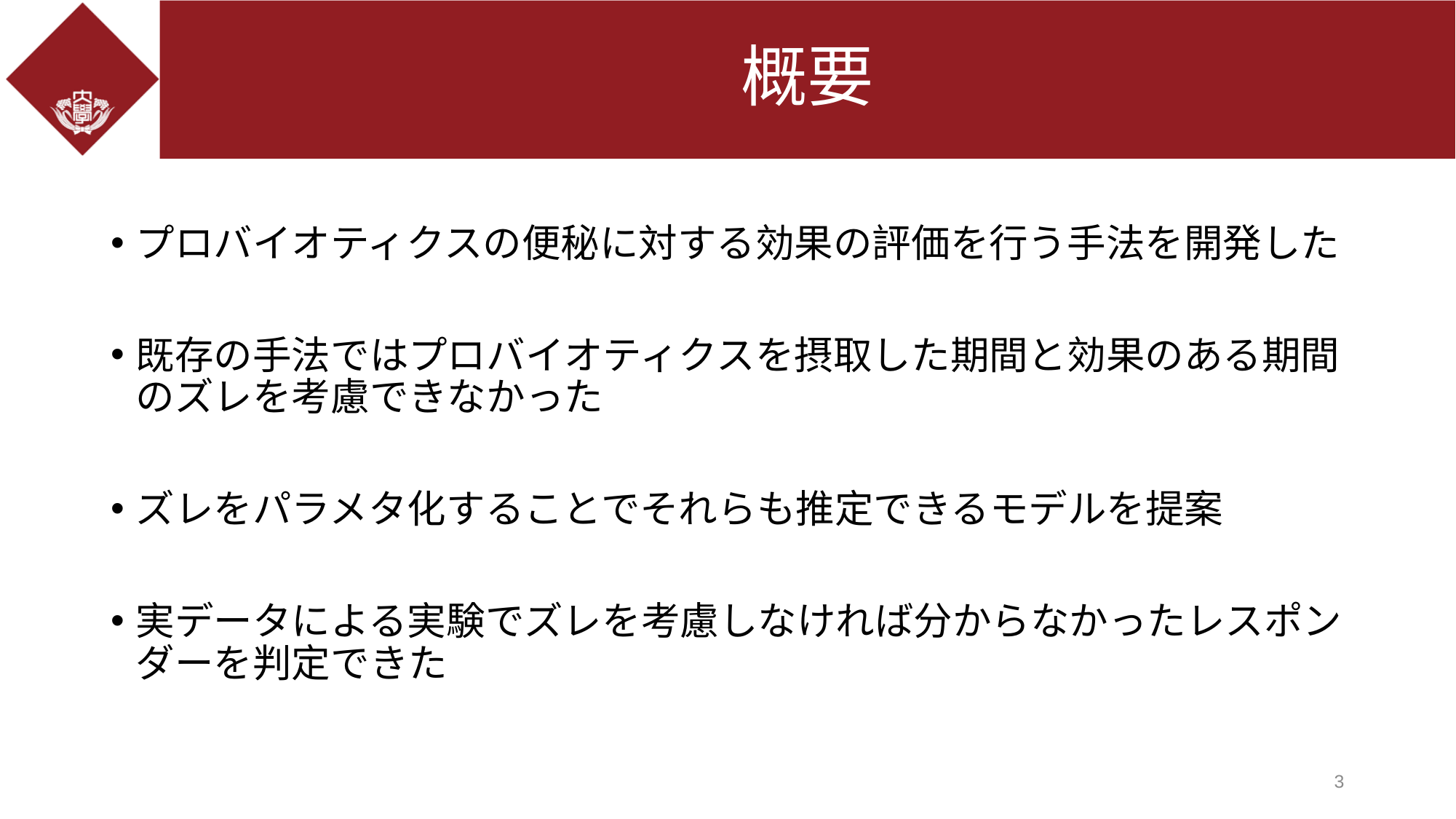

# 概要
プロバイオティクスの便秘に対する効果の評価を行う手法を開発した

既存の手法ではプロバイオティクスを摂取した期間と効果のある期間のズレを考慮できなかった

ズレをパラメタ化することでそれらも推定できるモデルを提案

実データによる実験でズレを考慮しなければ分からなかったレスポンダーを判定できた
3